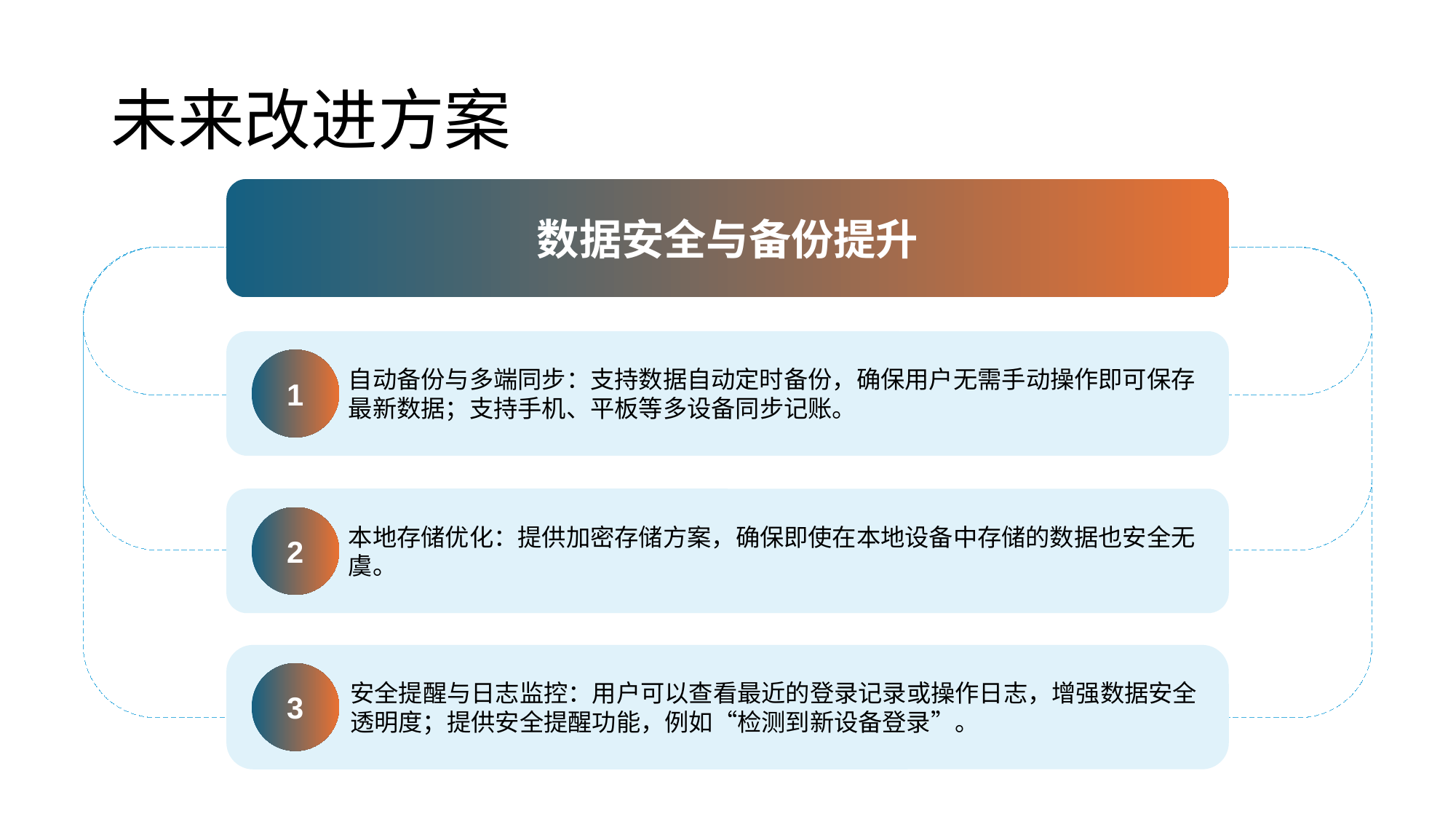

# 未来改进方案
数据安全与备份提升

自动备份与多端同步：支持数据自动定时备份，确保用户无需手动操作即可保存最新数据；支持手机、平板等多设备同步记账。
1
本地存储优化：提供加密存储方案，确保即使在本地设备中存储的数据也安全无虞。
2
安全提醒与日志监控：用户可以查看最近的登录记录或操作日志，增强数据安全透明度；提供安全提醒功能，例如“检测到新设备登录”。
3